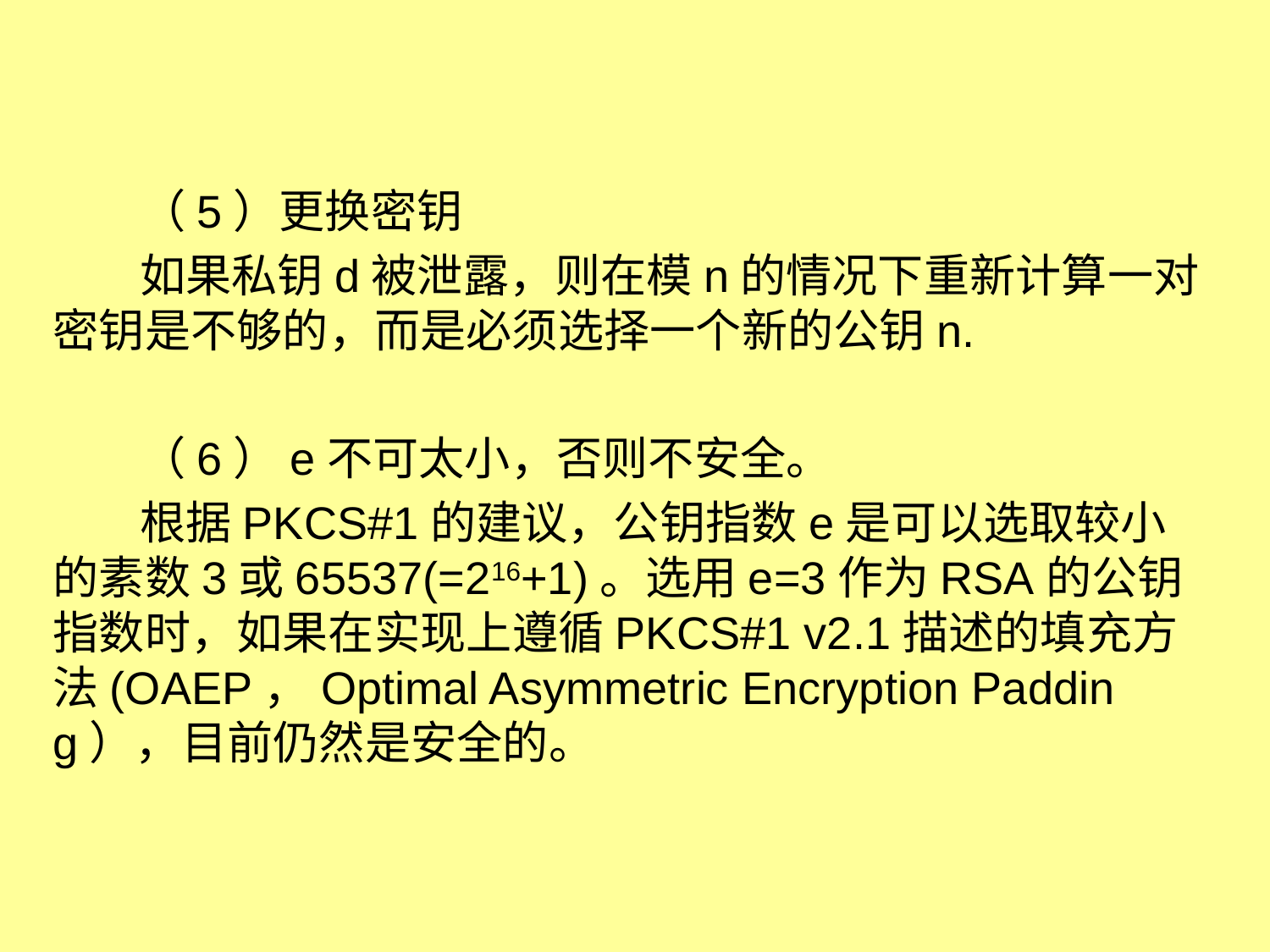

#
（5）更换密钥
如果私钥d被泄露，则在模n的情况下重新计算一对密钥是不够的，而是必须选择一个新的公钥n.

（6）e不可太小，否则不安全。
根据PKCS#1的建议，公钥指数e是可以选取较小的素数3或65537(=216+1)。选用e=3作为RSA的公钥指数时，如果在实现上遵循PKCS#1 v2.1描述的填充方法(OAEP，Optimal Asymmetric Encryption Padding），目前仍然是安全的。